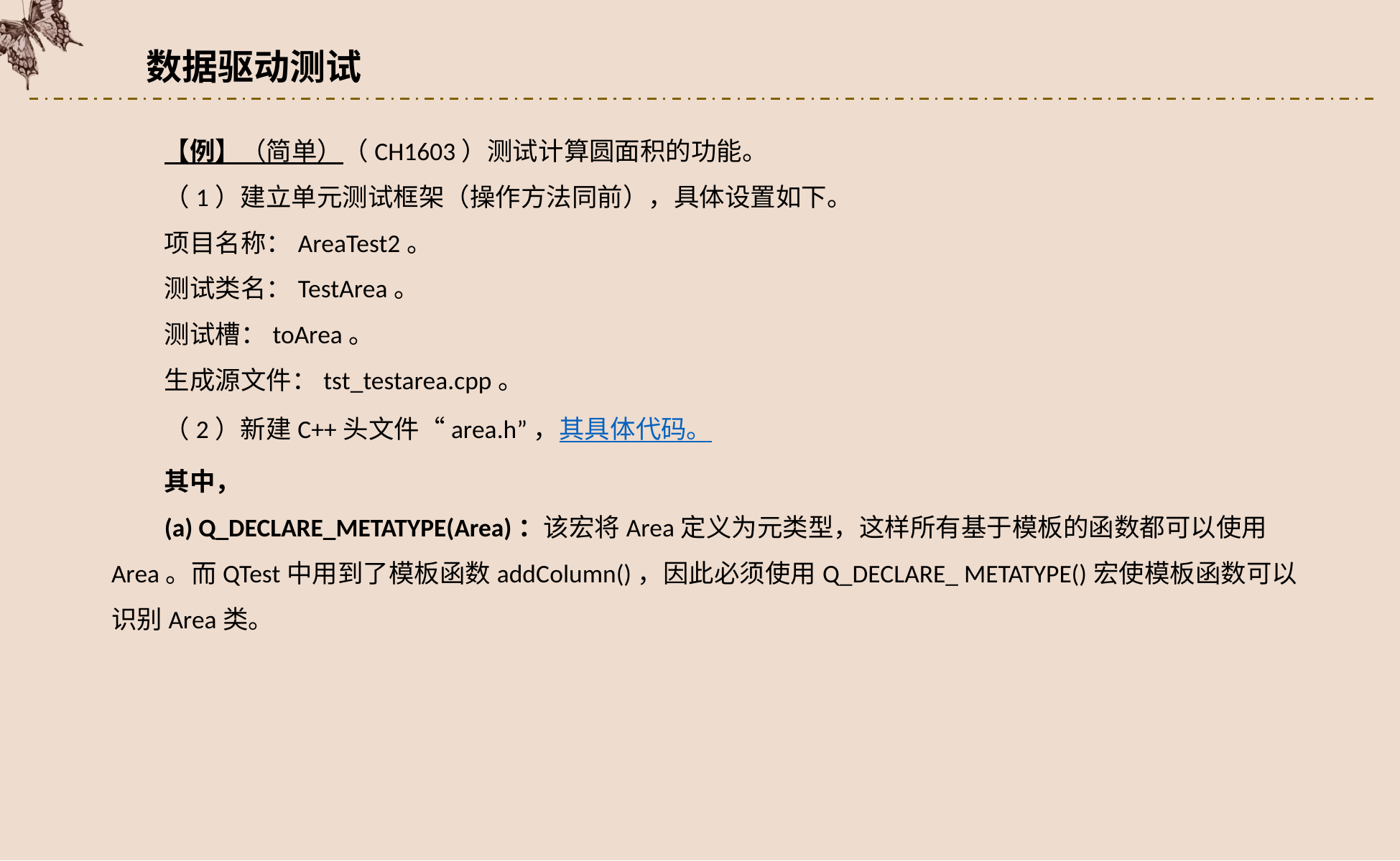

数据驱动测试
【例】（简单）（CH1603）测试计算圆面积的功能。
（1）建立单元测试框架（操作方法同前），具体设置如下。
项目名称：AreaTest2。
测试类名：TestArea。
测试槽：toArea。
生成源文件：tst_testarea.cpp。
（2）新建C++头文件“area.h”，其具体代码。
其中，
(a) Q_DECLARE_METATYPE(Area)：该宏将Area定义为元类型，这样所有基于模板的函数都可以使用Area。而QTest中用到了模板函数addColumn()，因此必须使用Q_DECLARE_ METATYPE()宏使模板函数可以识别Area类。